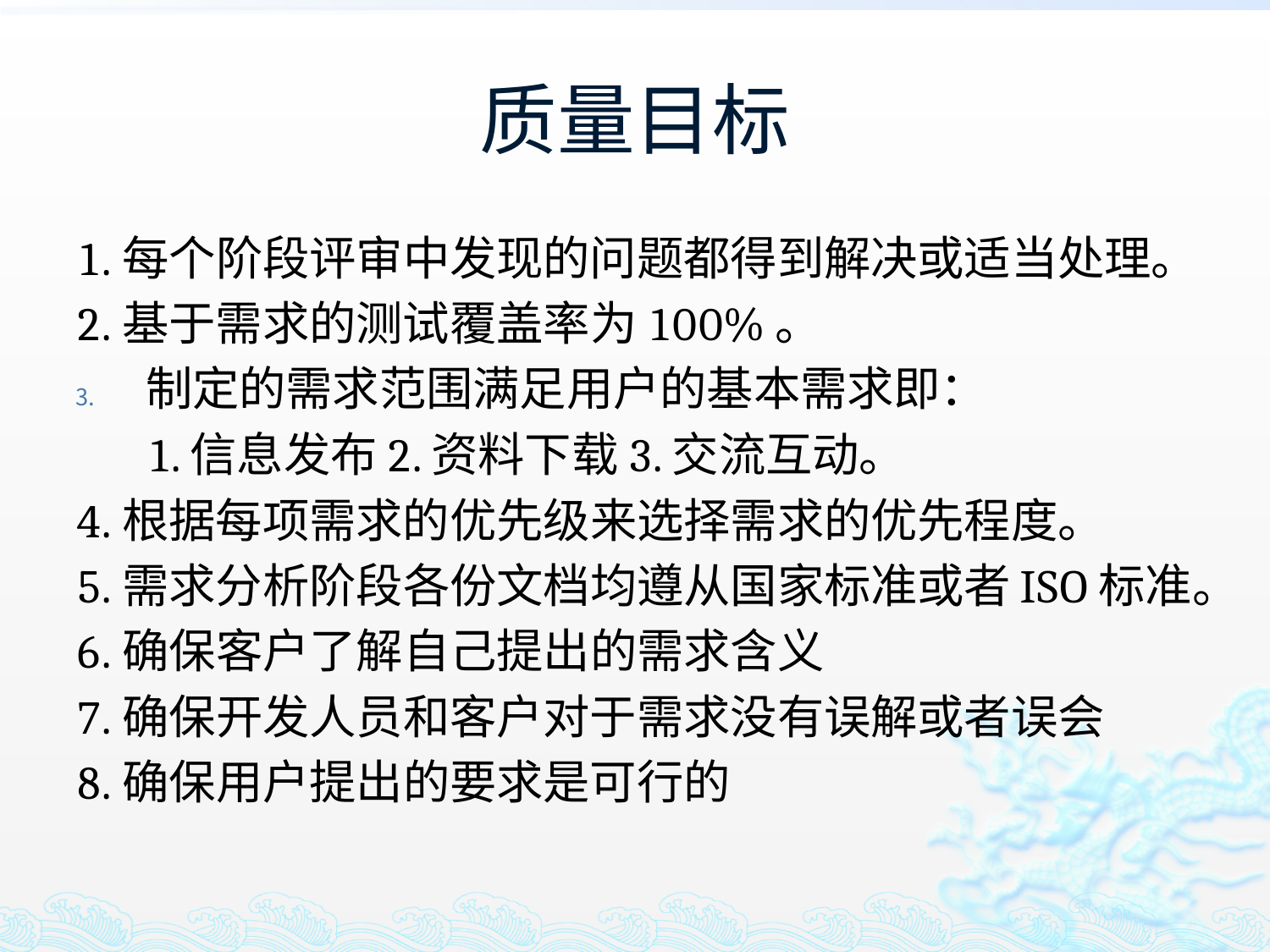

# 质量目标
1.	每个阶段评审中发现的问题都得到解决或适当处理。
2.	基于需求的测试覆盖率为100%。
制定的需求范围满足用户的基本需求即：
		1.信息发布2.资料下载3.交流互动。
4.	根据每项需求的优先级来选择需求的优先程度。
5.	需求分析阶段各份文档均遵从国家标准或者ISO标准。
6.	确保客户了解自己提出的需求含义
7.	确保开发人员和客户对于需求没有误解或者误会
8.	确保用户提出的要求是可行的